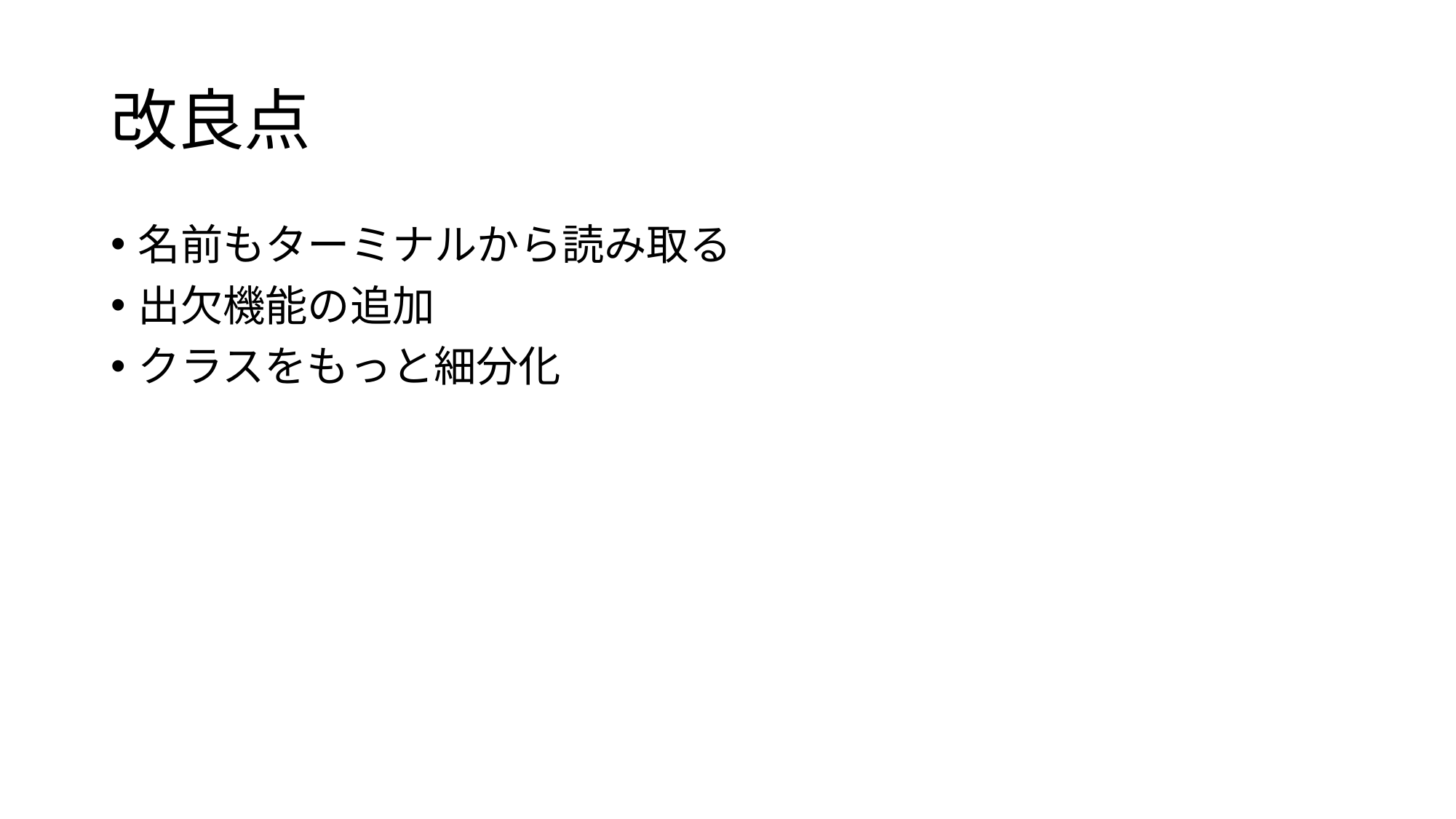

# 改良点
名前もターミナルから読み取る
出欠機能の追加
クラスをもっと細分化